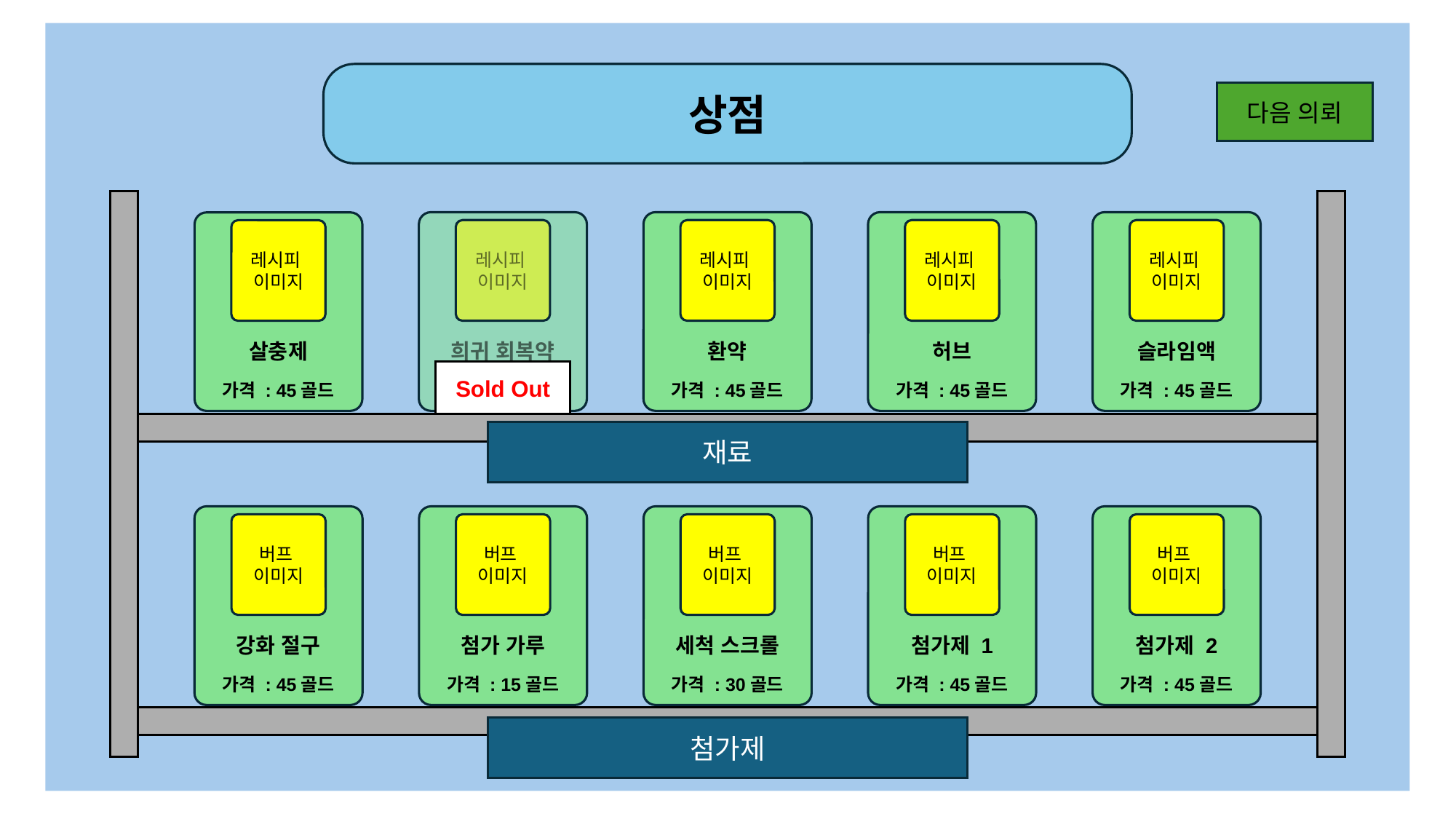

상점
다음 의뢰

레시피
이미지
환약
가격 : 45골드

레시피
이미지
허브
가격 : 45골드

레시피
이미지
슬라임액
가격 : 45골드

레시피
이미지
살충제
가격 : 45골드
레시피
이미지
희귀 회복약
Sold Out
가격 : 75골드
재료

버프
이미지
강화 절구
가격 : 45골드

버프
이미지
첨가 가루
가격 : 15골드

버프
이미지
세척 스크롤
가격 : 30골드

버프
이미지
첨가제 1
가격 : 45골드

버프
이미지
첨가제 2
가격 : 45골드
첨가제